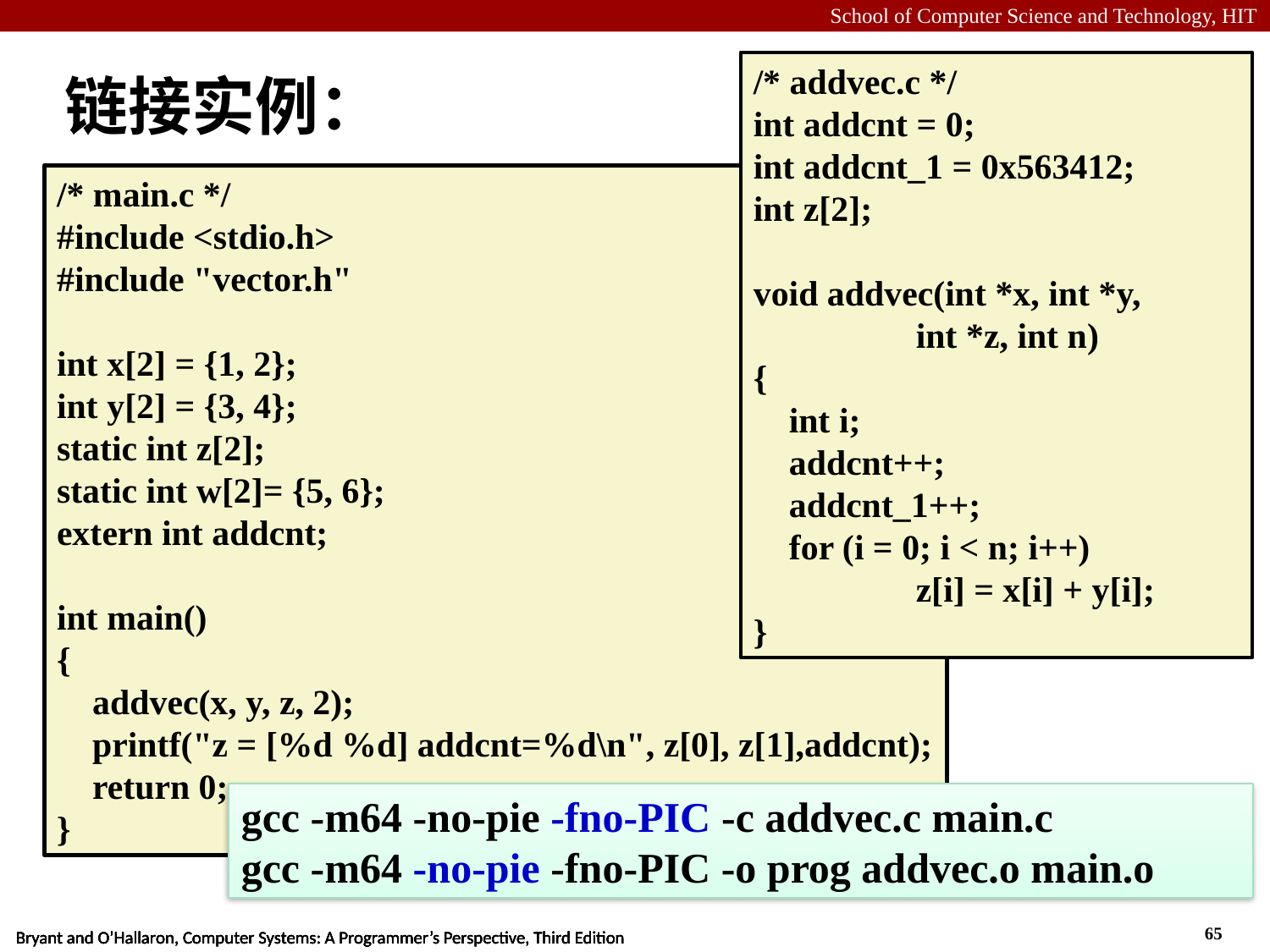

# 链接实例：
/* addvec.c */
int addcnt = 0;
int addcnt_1 = 0x563412;
int z[2];

void addvec(int *x, int *y,
	    int *z, int n)
{
    int i;
    addcnt++;
    addcnt_1++;
    for (i = 0; i < n; i++)
	    z[i] = x[i] + y[i];
}
/* main.c */
#include <stdio.h>
#include "vector.h"

int x[2] = {1, 2};
int y[2] = {3, 4};
static int z[2];
static int w[2]= {5, 6};
extern int addcnt;

int main()
{
    addvec(x, y, z, 2);
    printf("z = [%d %d] addcnt=%d\n", z[0], z[1],addcnt);
    return 0;
}

mymalloc.c
gcc -m64 -no-pie -fno-PIC -c addvec.c main.c
gcc -m64 -no-pie -fno-PIC -o prog addvec.o main.o